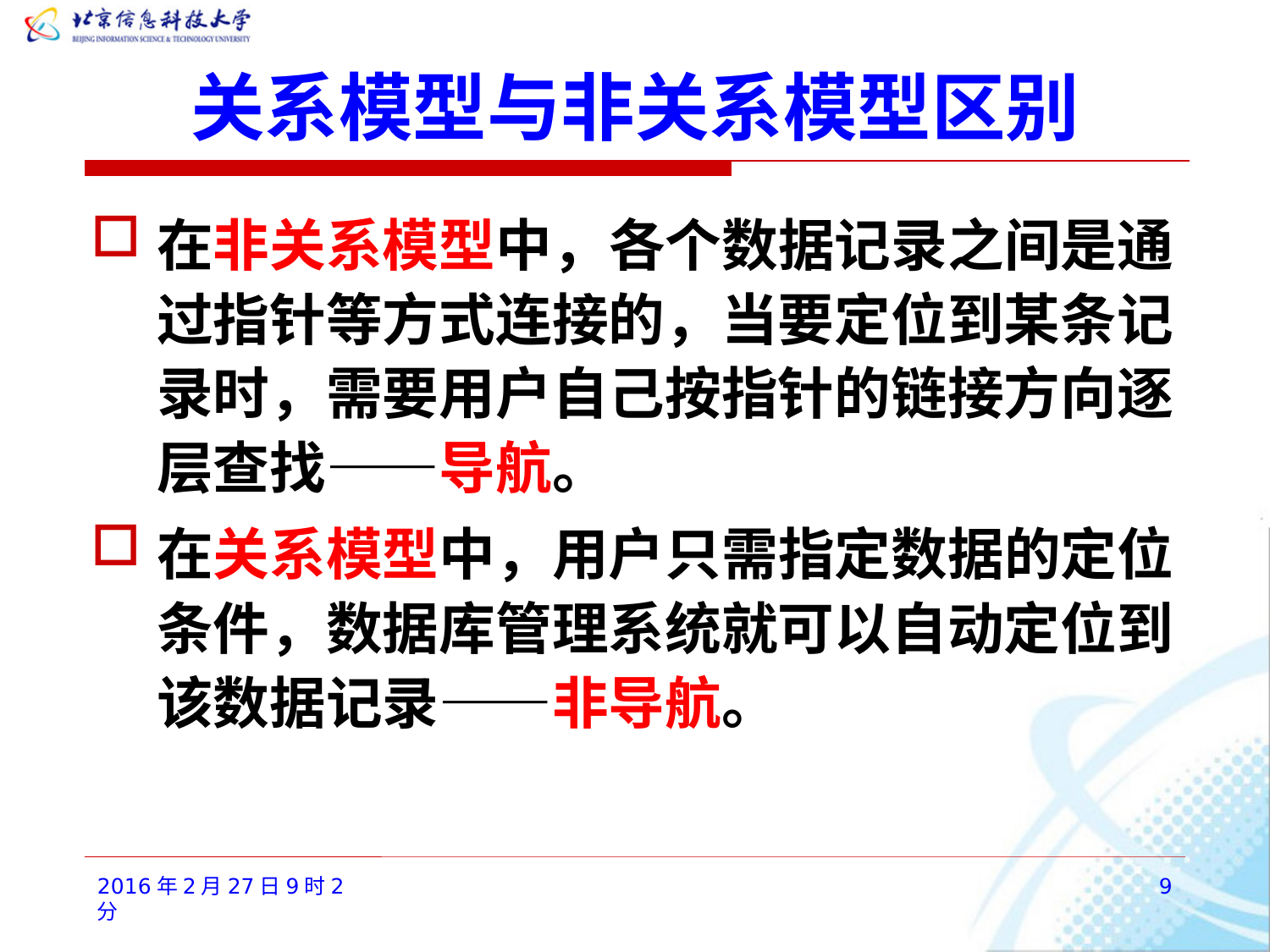

# 关系模型与非关系模型区别
在非关系模型中，各个数据记录之间是通过指针等方式连接的，当要定位到某条记录时，需要用户自己按指针的链接方向逐层查找——导航。
在关系模型中，用户只需指定数据的定位条件，数据库管理系统就可以自动定位到该数据记录——非导航。
2016年2月27日9时2分
9